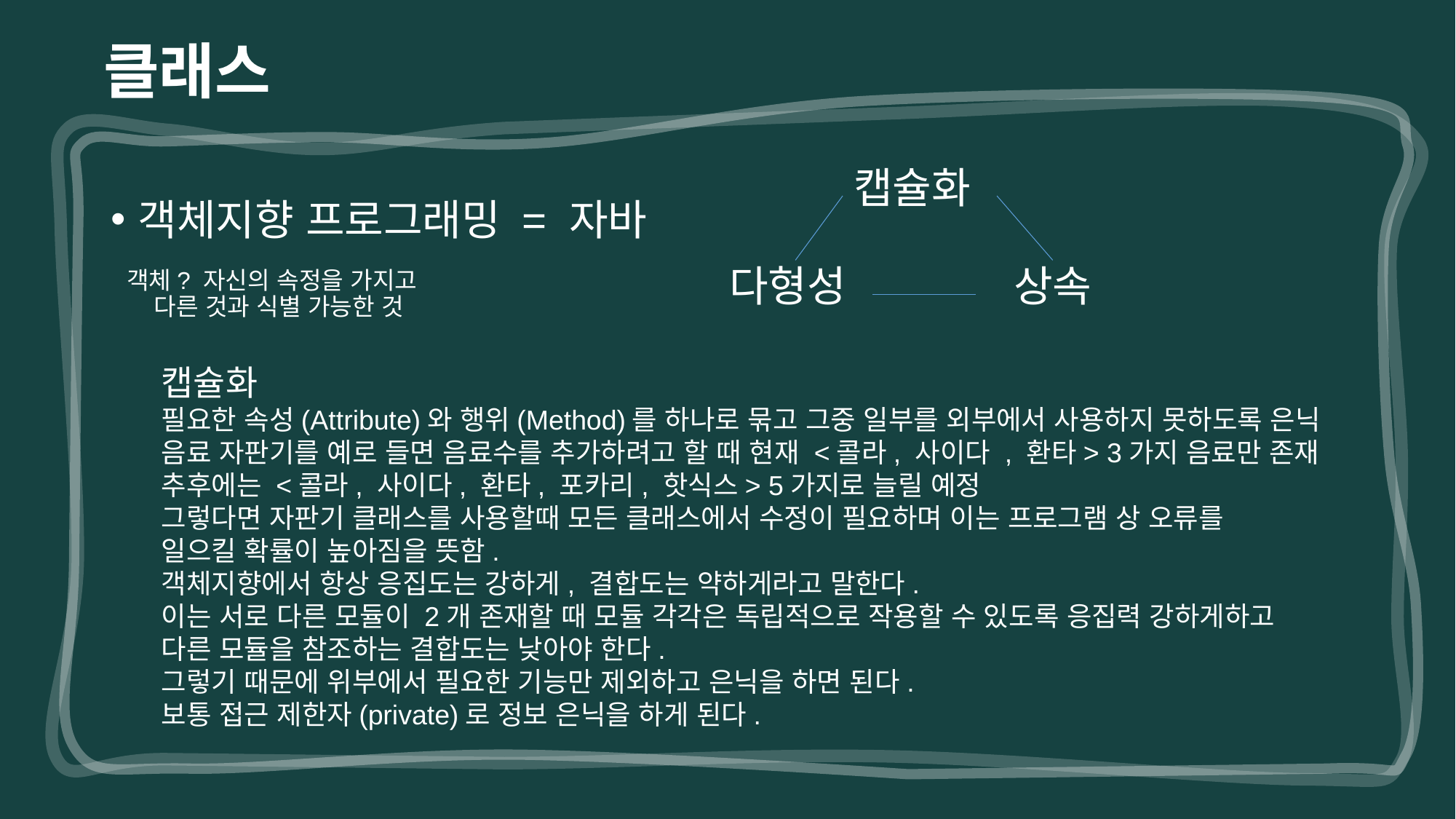

클래스

캡슐화
객체지향 프로그래밍 = 자바
다형성
상속
객체? 자신의 속정을 가지고 다른 것과 식별 가능한 것
캡슐화
필요한 속성(Attribute)와 행위(Method)를 하나로 묶고 그중 일부를 외부에서 사용하지 못하도록 은닉
음료 자판기를 예로 들면 음료수를 추가하려고 할 때 현재 <콜라, 사이다 , 환타> 3가지 음료만 존재
추후에는 <콜라, 사이다, 환타, 포카리, 핫식스> 5가지로 늘릴 예정
그렇다면 자판기 클래스를 사용할때 모든 클래스에서 수정이 필요하며 이는 프로그램 상 오류를
일으킬 확률이 높아짐을 뜻함.
객체지향에서 항상 응집도는 강하게, 결합도는 약하게라고 말한다.
이는 서로 다른 모듈이 2개 존재할 때 모듈 각각은 독립적으로 작용할 수 있도록 응집력 강하게하고
다른 모듈을 참조하는 결합도는 낮아야 한다.
그렇기 때문에 위부에서 필요한 기능만 제외하고 은닉을 하면 된다.
보통 접근 제한자(private)로 정보 은닉을 하게 된다.